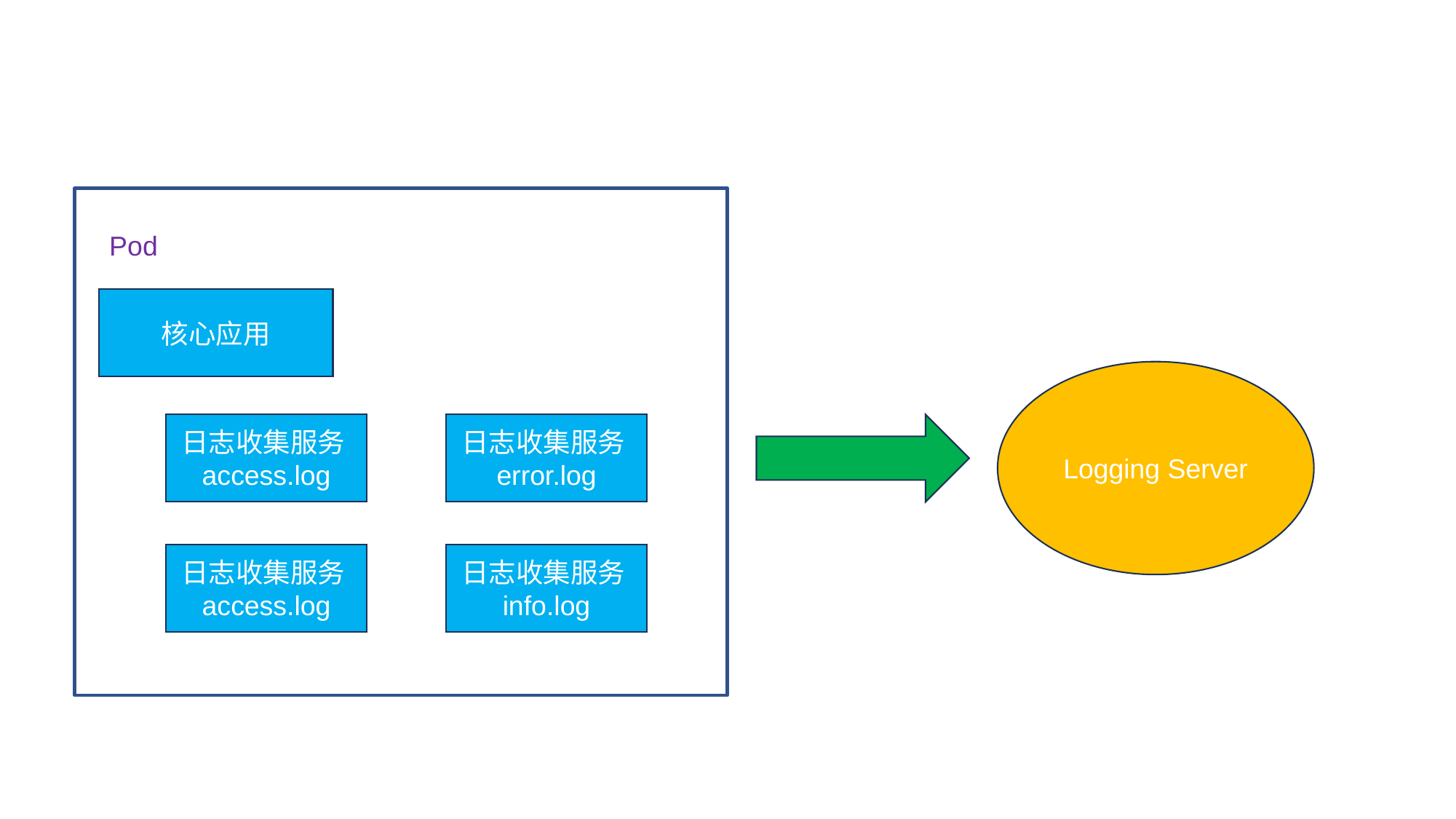

Pod
核心应用
Logging Server
日志收集服务access.log
日志收集服务error.log

日志收集服务access.log
日志收集服务info.log